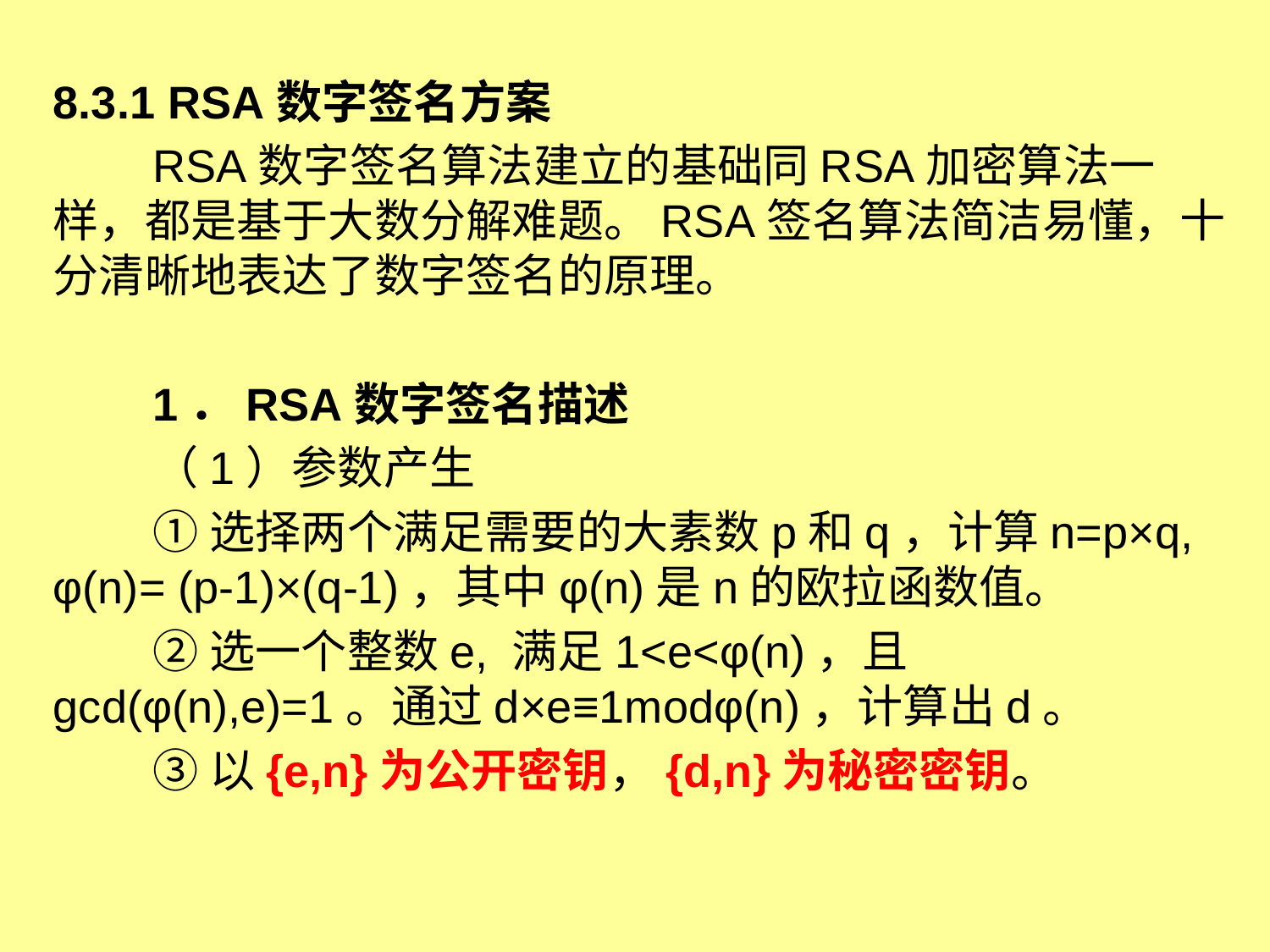

8.3.1 RSA数字签名方案
RSA数字签名算法建立的基础同RSA加密算法一样，都是基于大数分解难题。RSA签名算法简洁易懂，十分清晰地表达了数字签名的原理。

1．RSA数字签名描述
（1）参数产生
①选择两个满足需要的大素数p和q，计算n=p×q, φ(n)= (p-1)×(q-1)，其中φ(n)是n的欧拉函数值。
②选一个整数e, 满足1<e<φ(n)，且gcd(φ(n),e)=1。通过d×e≡1modφ(n)，计算出d。
③以{e,n}为公开密钥，{d,n}为秘密密钥。